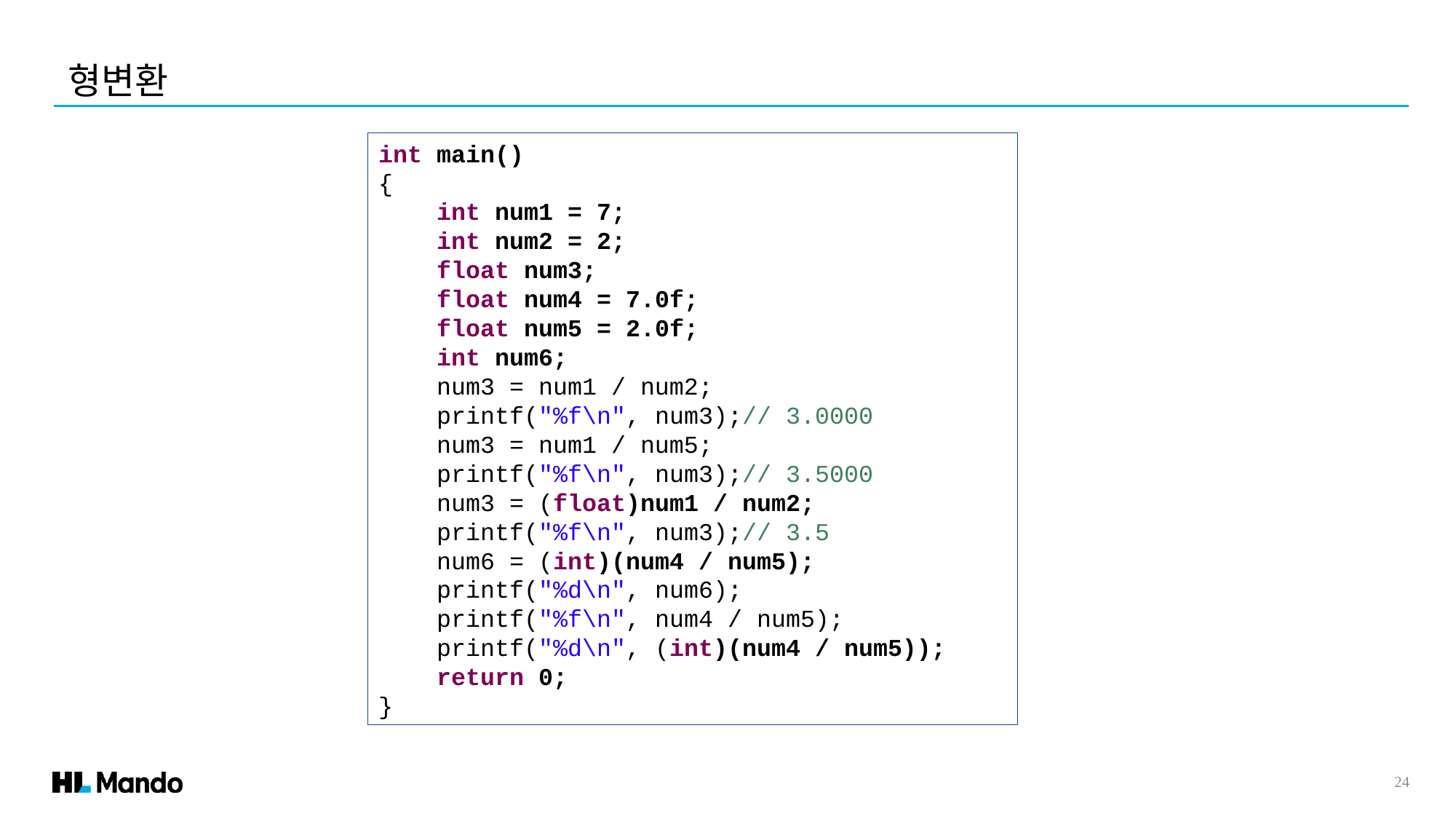

형변환
int main()
{
    int num1 = 7;
    int num2 = 2;
    float num3;
    float num4 = 7.0f;
    float num5 = 2.0f;
    int num6;
    num3 = num1 / num2;
    printf("%f\n", num3);// 3.0000
    num3 = num1 / num5;
    printf("%f\n", num3);// 3.5000
    num3 = (float)num1 / num2;
    printf("%f\n", num3);// 3.5
    num6 = (int)(num4 / num5);
    printf("%d\n", num6);
    printf("%f\n", num4 / num5);
    printf("%d\n", (int)(num4 / num5));
    return 0;
}
24